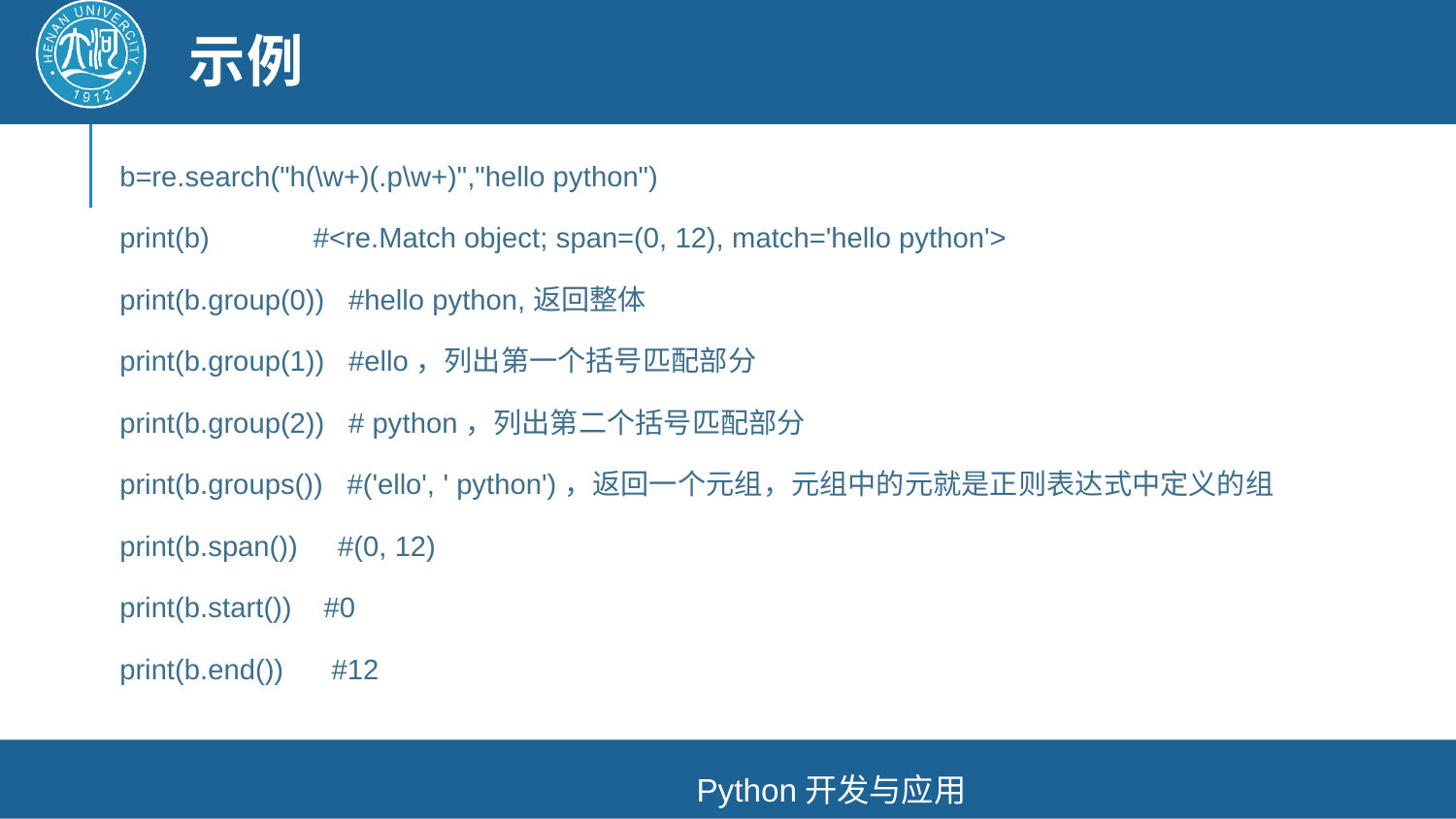

# 示例
b=re.search("h(\w+)(.p\w+)","hello python")
print(b)             #<re.Match object; span=(0, 12), match='hello python'>
print(b.group(0))   #hello python,返回整体
print(b.group(1))   #ello，列出第一个括号匹配部分
print(b.group(2))   # python，列出第二个括号匹配部分
print(b.groups())   #('ello', ' python')，返回一个元组，元组中的元就是正则表达式中定义的组
print(b.span())     #(0, 12)
print(b.start())    #0
print(b.end())      #12

Python开发与应用
55